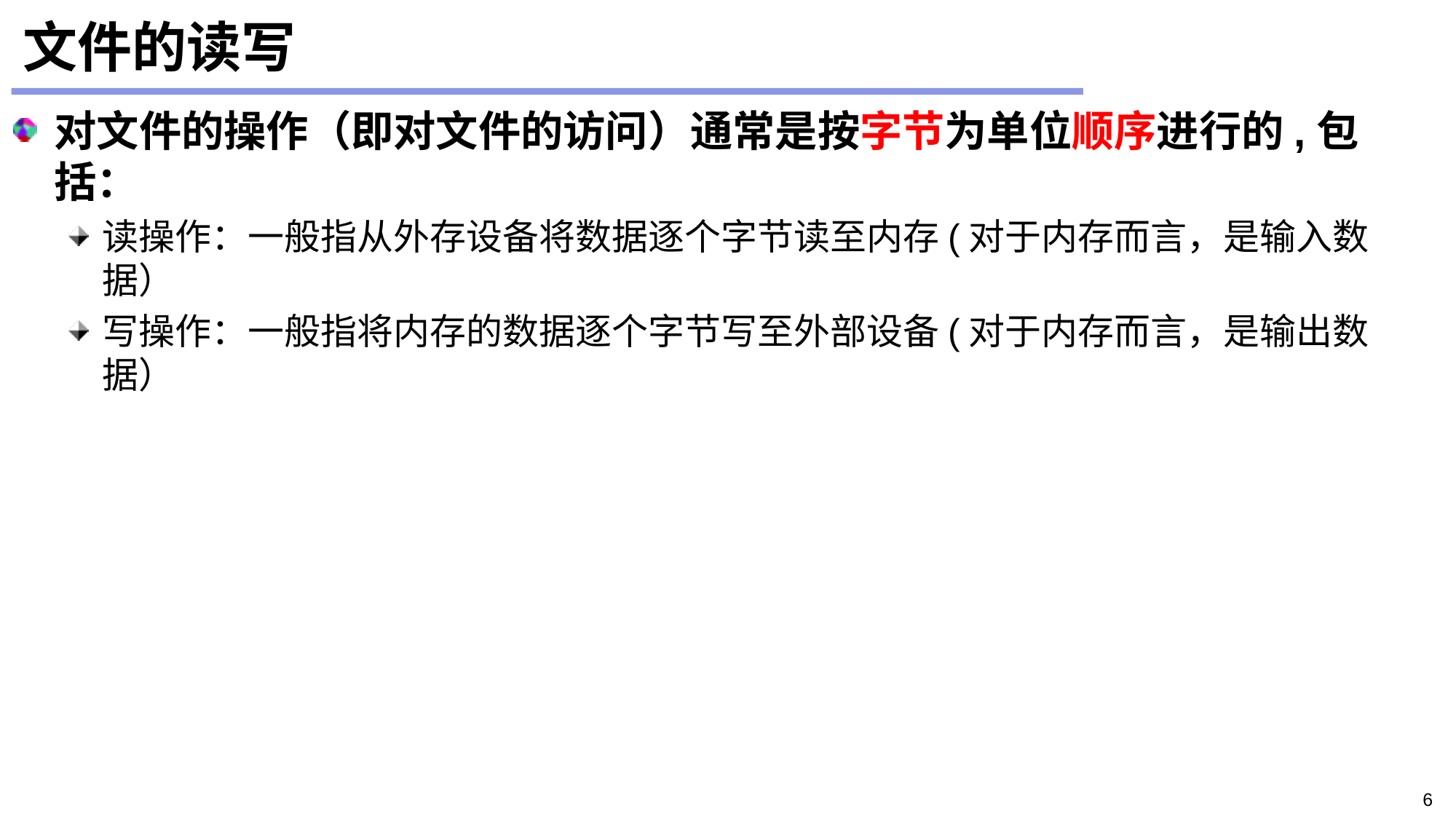

# 文件的读写
对文件的操作（即对文件的访问）通常是按字节为单位顺序进行的,包括：
读操作：一般指从外存设备将数据逐个字节读至内存(对于内存而言，是输入数据）
写操作：一般指将内存的数据逐个字节写至外部设备(对于内存而言，是输出数据）

6